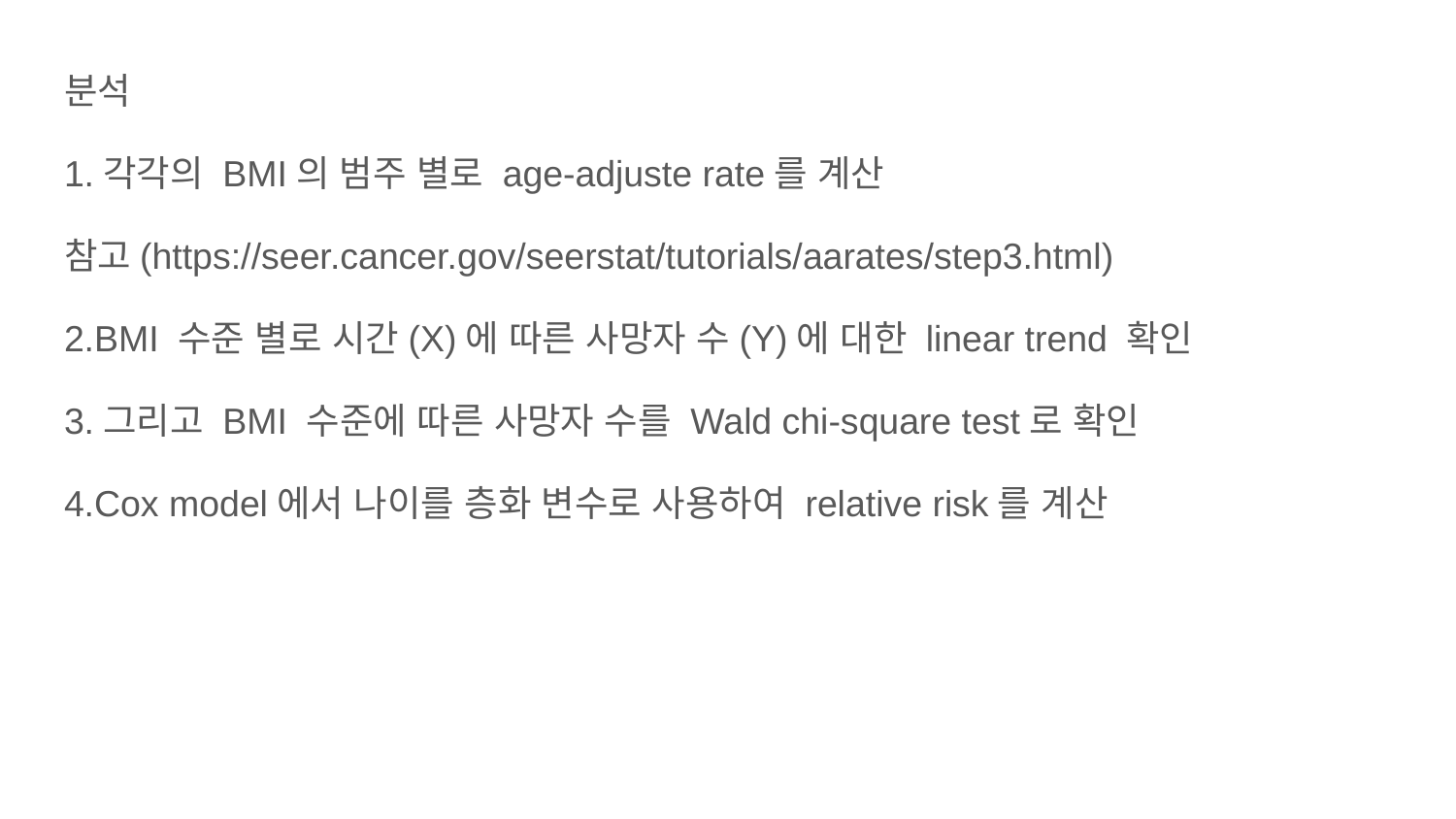

분석
1.각각의 BMI의 범주 별로 age-adjuste rate를 계산
참고(https://seer.cancer.gov/seerstat/tutorials/aarates/step3.html)
2.BMI 수준 별로 시간(X)에 따른 사망자 수(Y)에 대한 linear trend 확인
3.그리고 BMI 수준에 따른 사망자 수를 Wald chi-square test로 확인
4.Cox model에서 나이를 층화 변수로 사용하여 relative risk를 계산